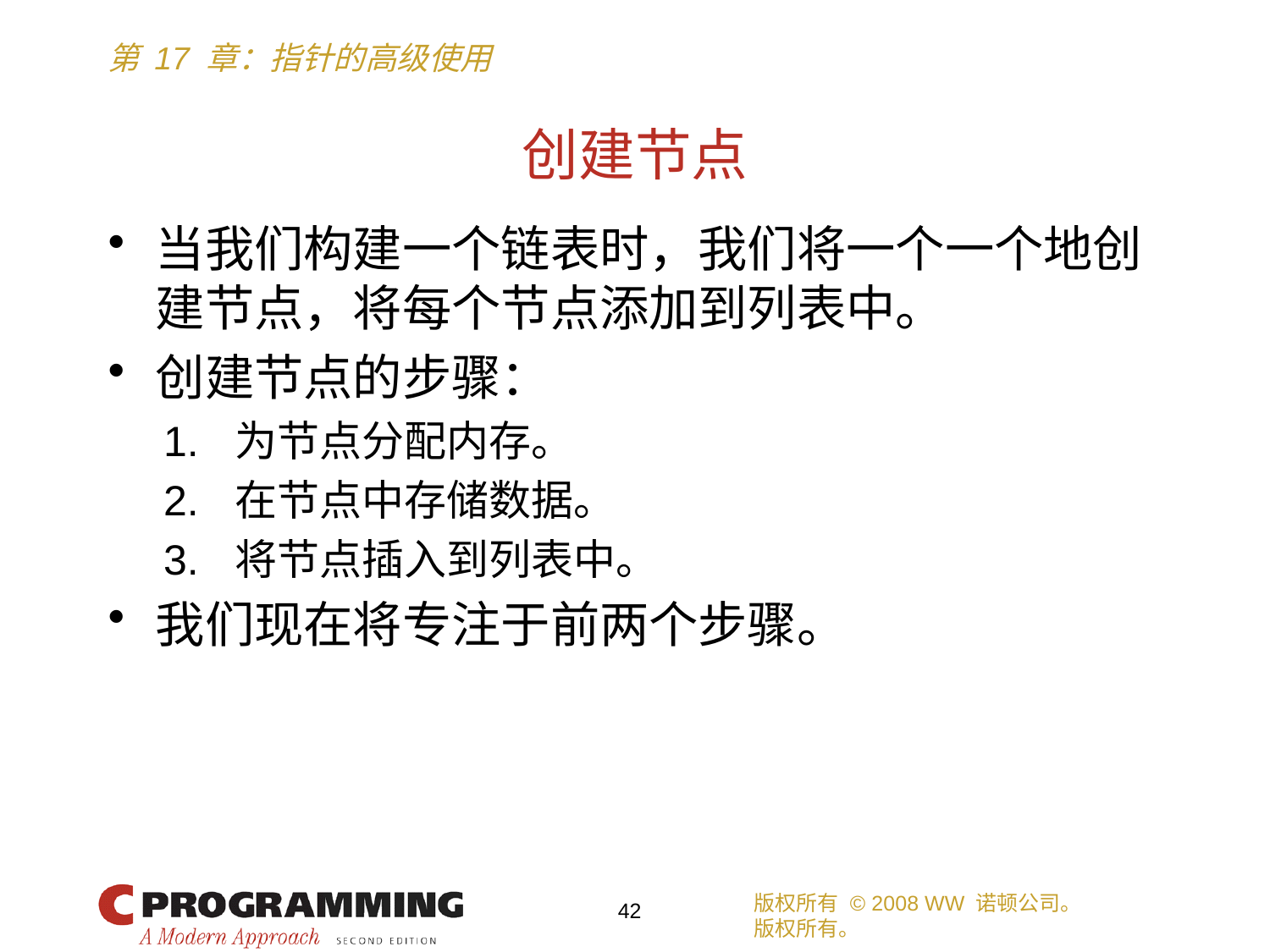

# 创建节点
当我们构建一个链表时，我们将一个一个地创建节点，将每个节点添加到列表中。
创建节点的步骤：
为节点分配内存。
在节点中存储数据。
将节点插入到列表中。
我们现在将专注于前两个步骤。
版权所有 © 2008 WW 诺顿公司。
版权所有。
42